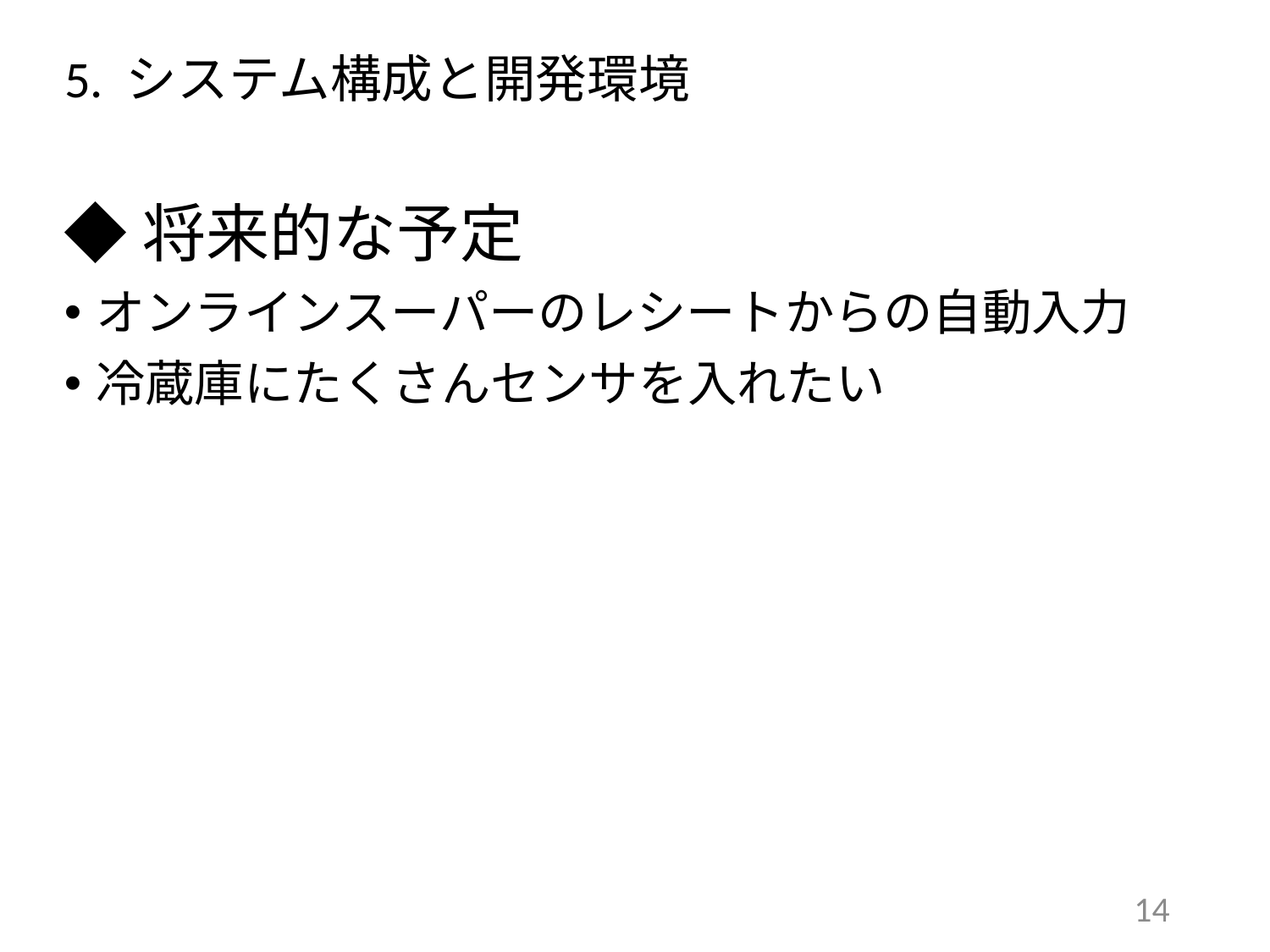

# 5. システム構成と開発環境
◆将来的な予定
オンラインスーパーのレシートからの自動入力
冷蔵庫にたくさんセンサを入れたい
14